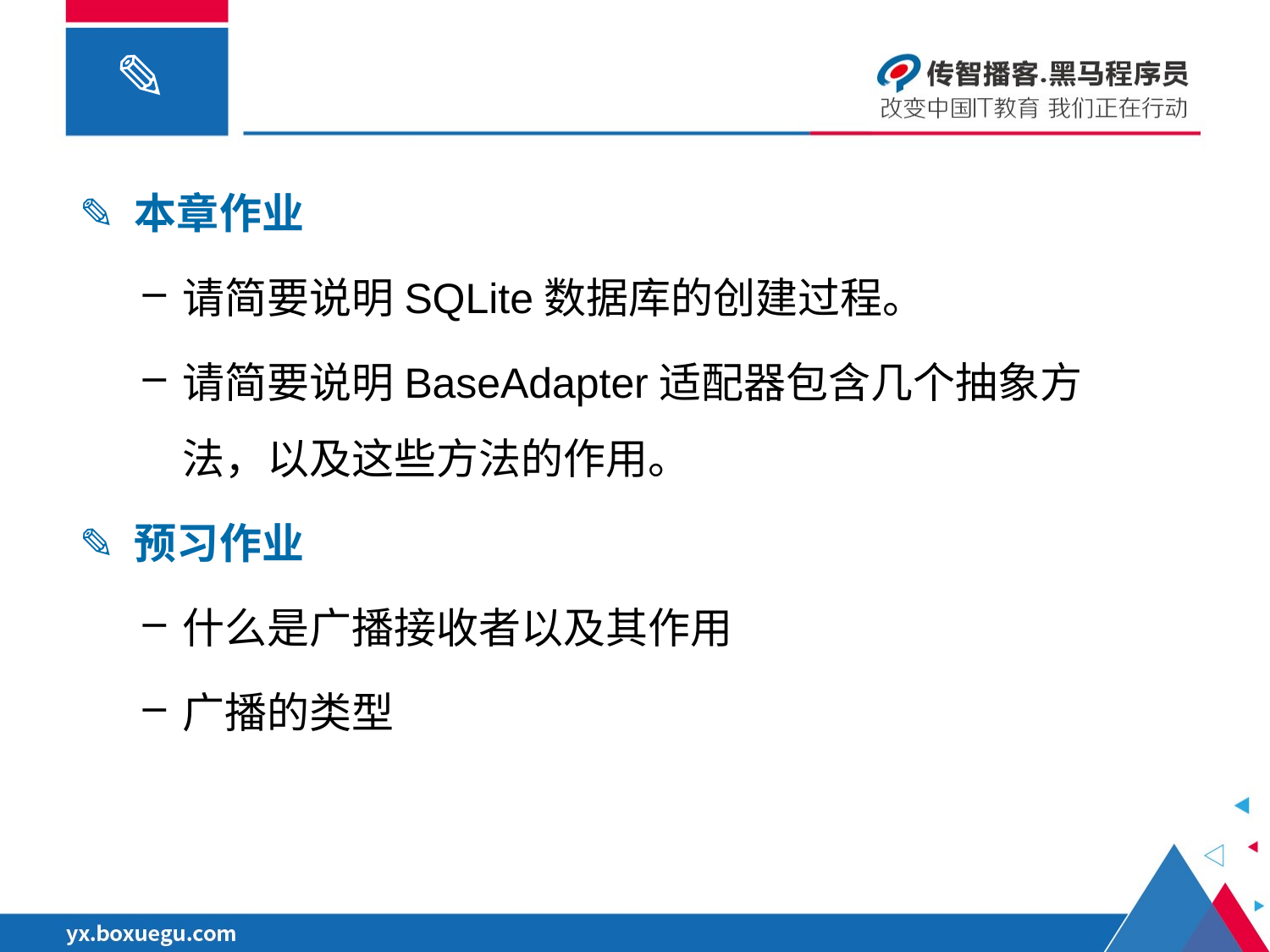

✎ 本章作业
请简要说明SQLite数据库的创建过程。
请简要说明BaseAdapter适配器包含几个抽象方法，以及这些方法的作用。
✎ 预习作业
什么是广播接收者以及其作用
广播的类型